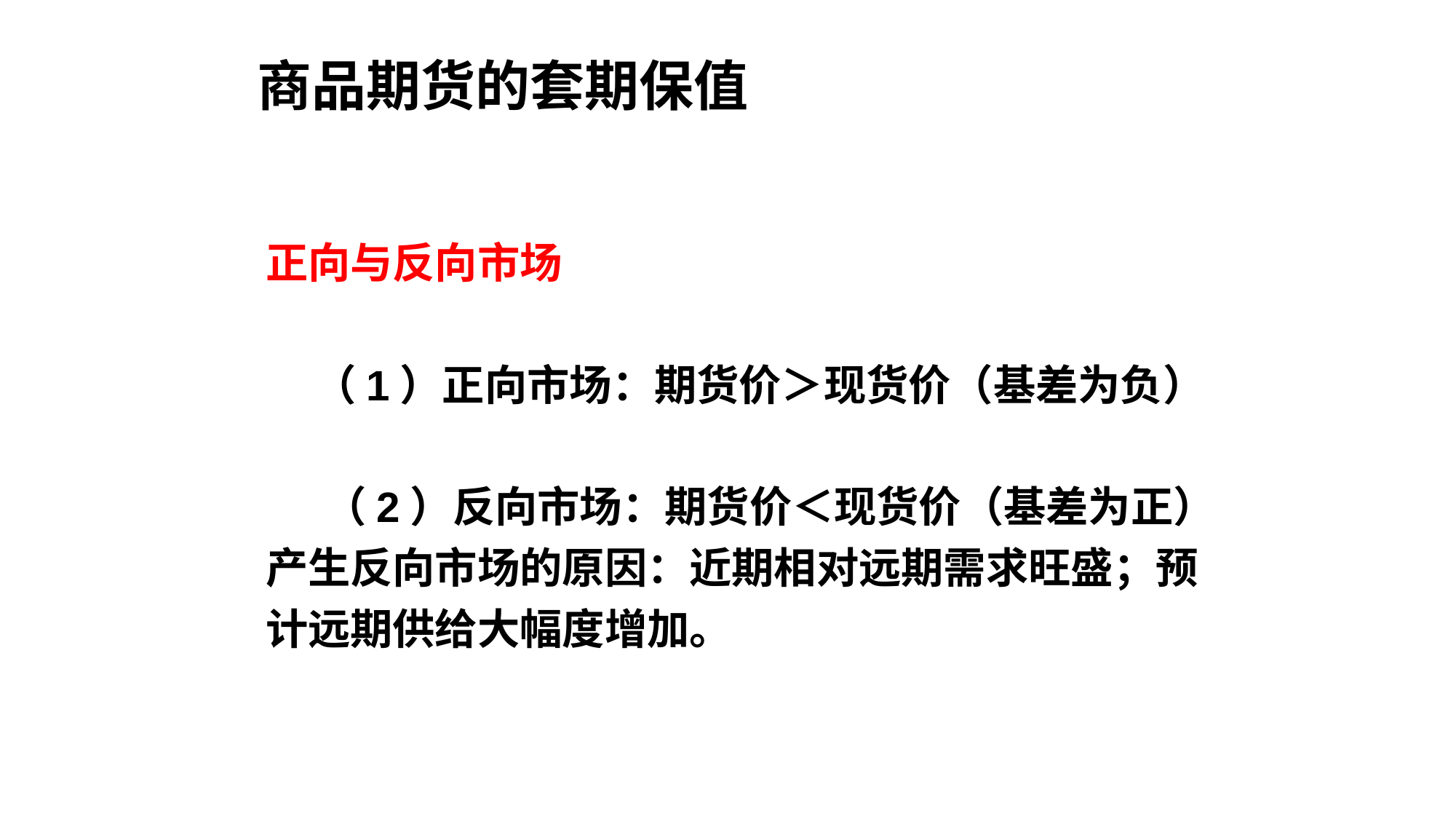

# 商品期货的套期保值
正向与反向市场

    （1）正向市场：期货价＞现货价（基差为负）

     （2）反向市场：期货价＜现货价（基差为正）
产生反向市场的原因：近期相对远期需求旺盛；预
计远期供给大幅度增加。